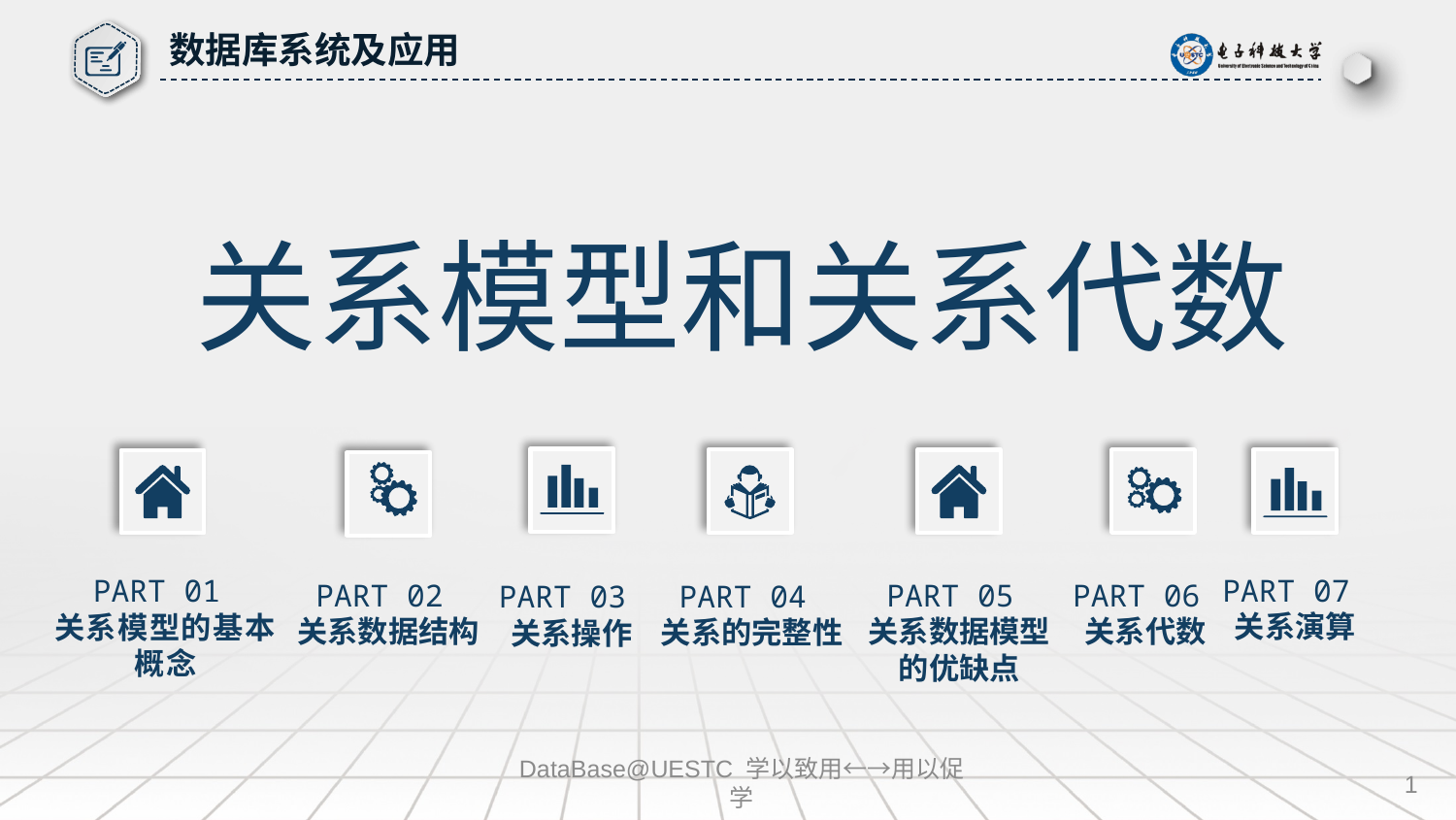

数据库系统及应用
关系模型和关系代数

PART 03
关系操作

PART 04
关系的完整性

PART 06
关系代数

PART 07
关系演算

PART 05
关系数据模型
的优缺点

PART 01
关系模型的基本概念

PART 02
关系数据结构
DataBase@UESTC 学以致用←→用以促学
1